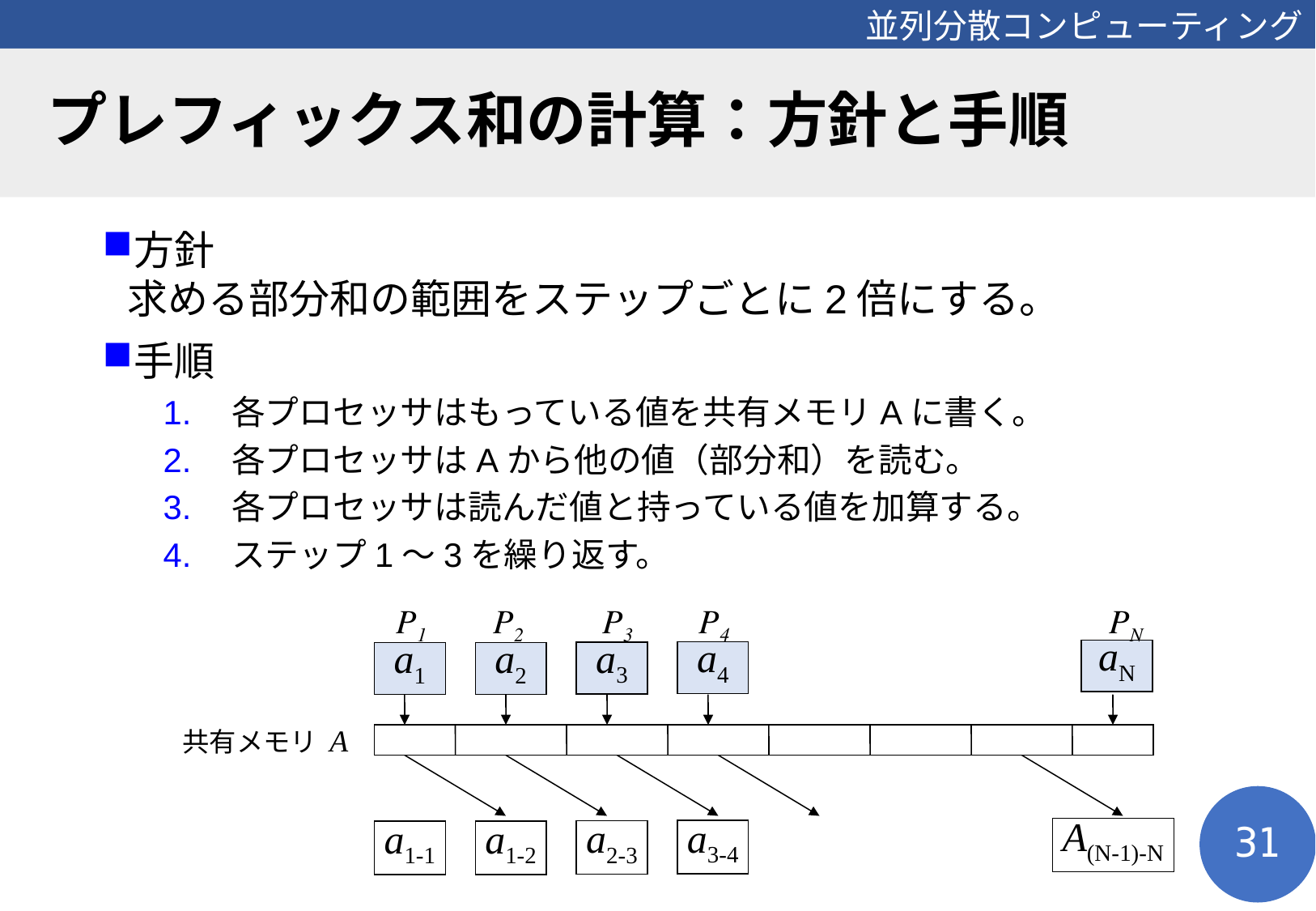

# プレフィックス和の計算：方針と手順
方針
求める部分和の範囲をステップごとに2倍にする。
手順
各プロセッサはもっている値を共有メモリAに書く。
各プロセッサはAから他の値（部分和）を読む。
各プロセッサは読んだ値と持っている値を加算する。
ステップ1～3を繰り返す。

P1
P2
P3
P4
PN
aN
a4
a3
a1
a2

共有メモリ A

A(N-1)-N
a3-4
a2-3
a1-1
a1-2
31